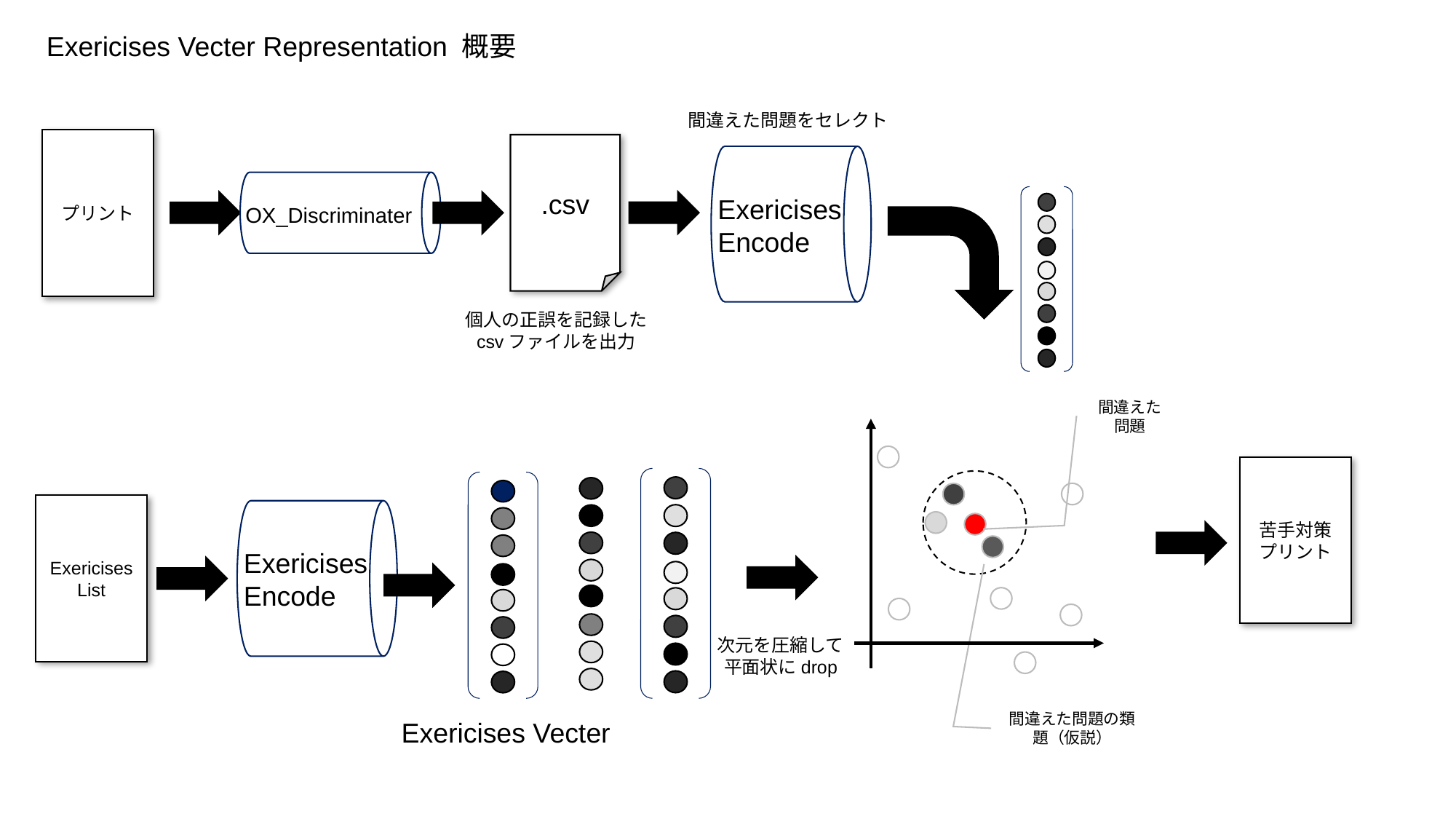

Exericises Vecter Representation 概要
間違えた問題をセレクト
プリント
.csv

Exericises
Encode

OX_Discriminater

個人の正誤を記録した
csvファイルを出力
間違えた問題

苦手対策
プリント

Exericises
List

Exericises
Encode

次元を圧縮して
平面状にdrop

間違えた問題の類題（仮説）
Exericises Vecter